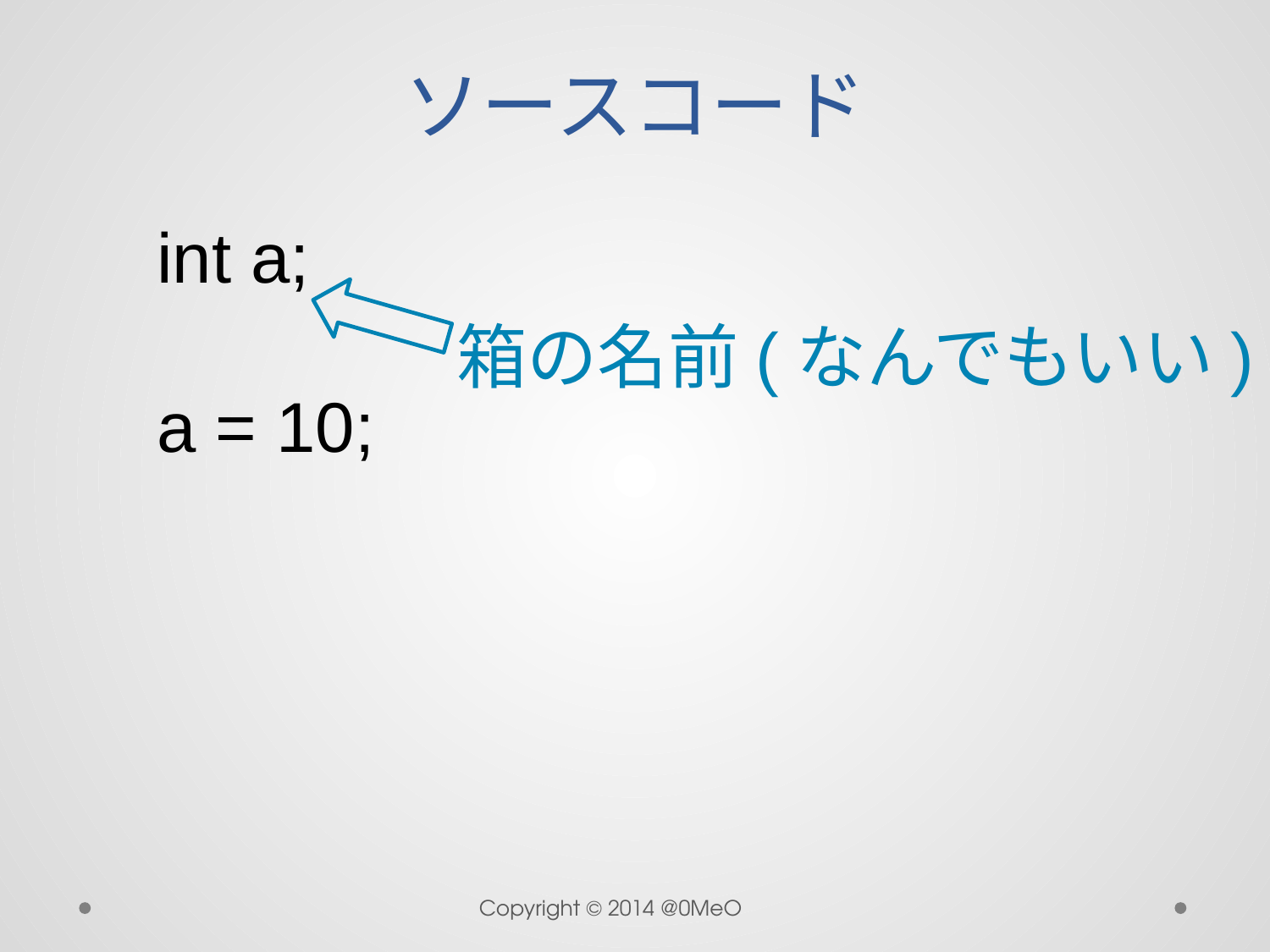

# ソースコード
int a;

a = 10;

箱の名前(なんでもいい)